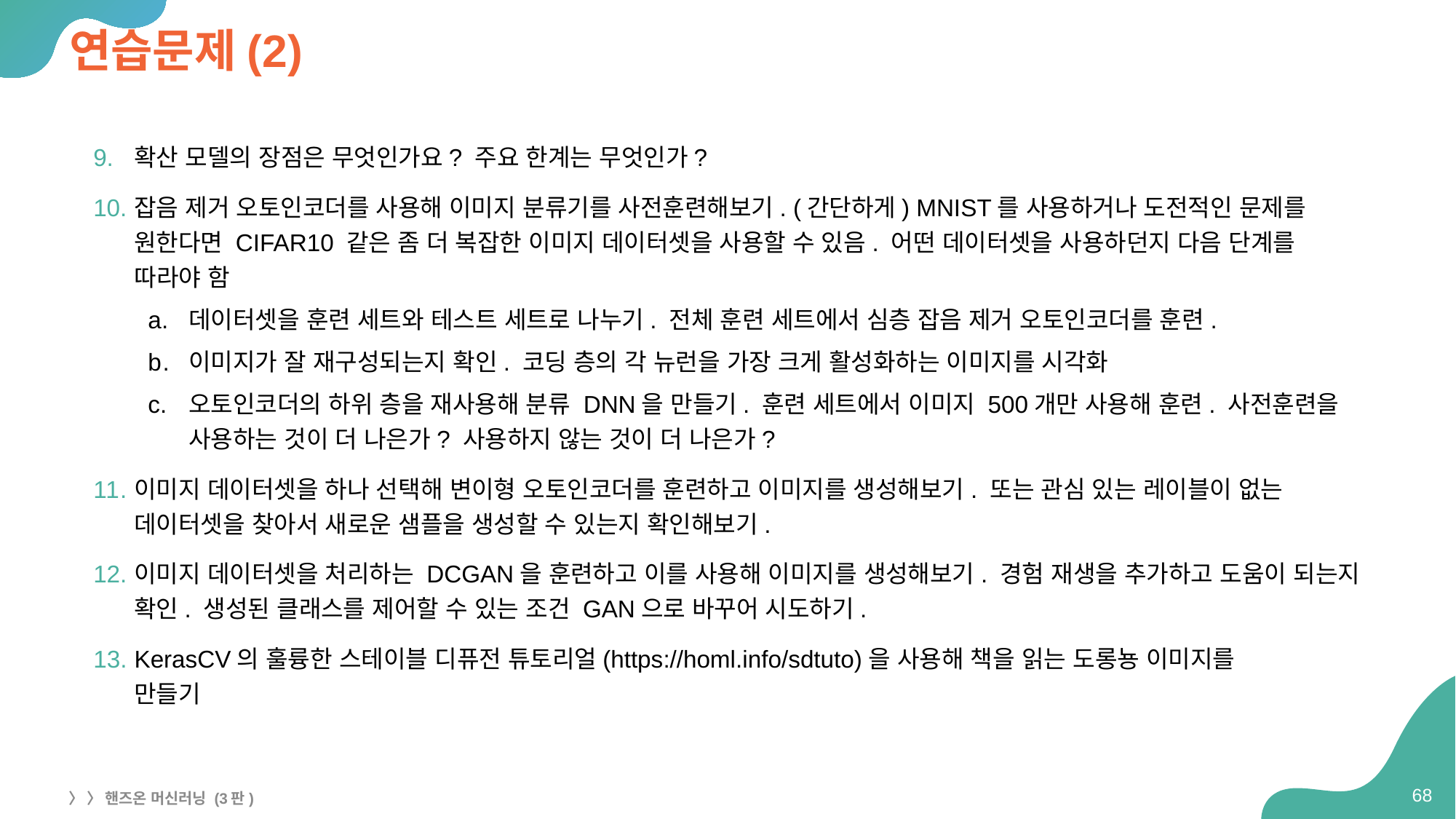

# 연습문제(2)
확산 모델의 장점은 무엇인가요? 주요 한계는 무엇인가?
잡음 제거 오토인코더를 사용해 이미지 분류기를 사전훈련해보기. (간단하게) MNIST를 사용하거나 도전적인 문제를 원한다면 CIFAR10 같은 좀 더 복잡한 이미지 데이터셋을 사용할 수 있음. 어떤 데이터셋을 사용하던지 다음 단계를 따라야 함
데이터셋을 훈련 세트와 테스트 세트로 나누기. 전체 훈련 세트에서 심층 잡음 제거 오토인코더를 훈련.
이미지가 잘 재구성되는지 확인. 코딩 층의 각 뉴런을 가장 크게 활성화하는 이미지를 시각화
오토인코더의 하위 층을 재사용해 분류 DNN을 만들기. 훈련 세트에서 이미지 500개만 사용해 훈련. 사전훈련을 사용하는 것이 더 나은가? 사용하지 않는 것이 더 나은가?
이미지 데이터셋을 하나 선택해 변이형 오토인코더를 훈련하고 이미지를 생성해보기. 또는 관심 있는 레이블이 없는 데이터셋을 찾아서 새로운 샘플을 생성할 수 있는지 확인해보기.
이미지 데이터셋을 처리하는 DCGAN을 훈련하고 이를 사용해 이미지를 생성해보기. 경험 재생을 추가하고 도움이 되는지 확인. 생성된 클래스를 제어할 수 있는 조건 GAN으로 바꾸어 시도하기.
KerasCV의 훌륭한 스테이블 디퓨전 튜토리얼(https://homl.info/sdtuto)을 사용해 책을 읽는 도롱뇽 이미지를
만들기
68
〉 〉 핸즈온 머신러닝 (3판)